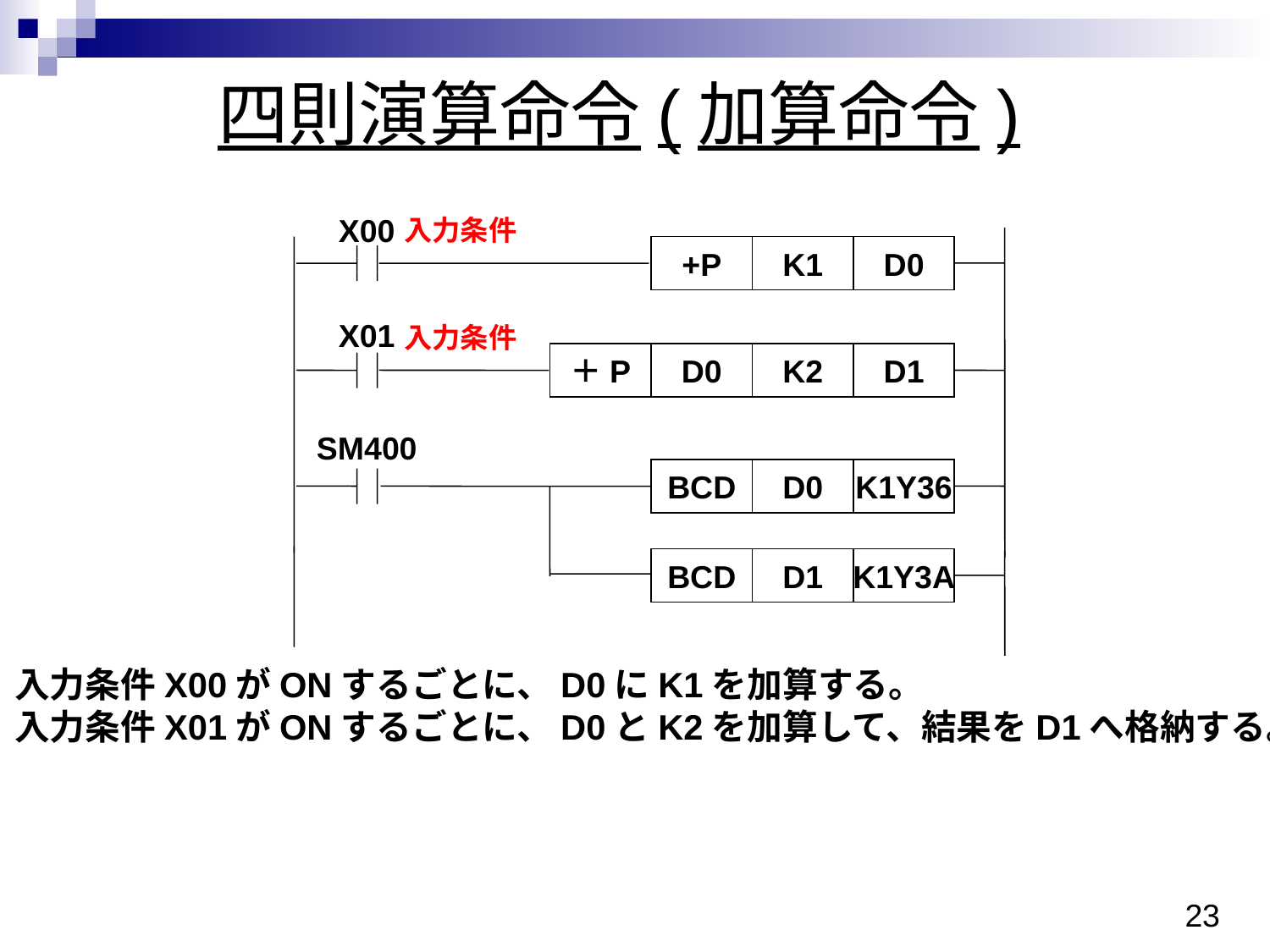

四則演算命令(加算命令)
X00
入力条件

+P
K1
D0

X01
入力条件
＋
＋P
D0
K2
D1

SM400
BCD
D0
K1Y36

BCD
D1
K1Y3A

入力条件X00がONするごとに、D0にK1を加算する。
入力条件X01がONするごとに、D0とK2を加算して、結果をD1へ格納する。
23